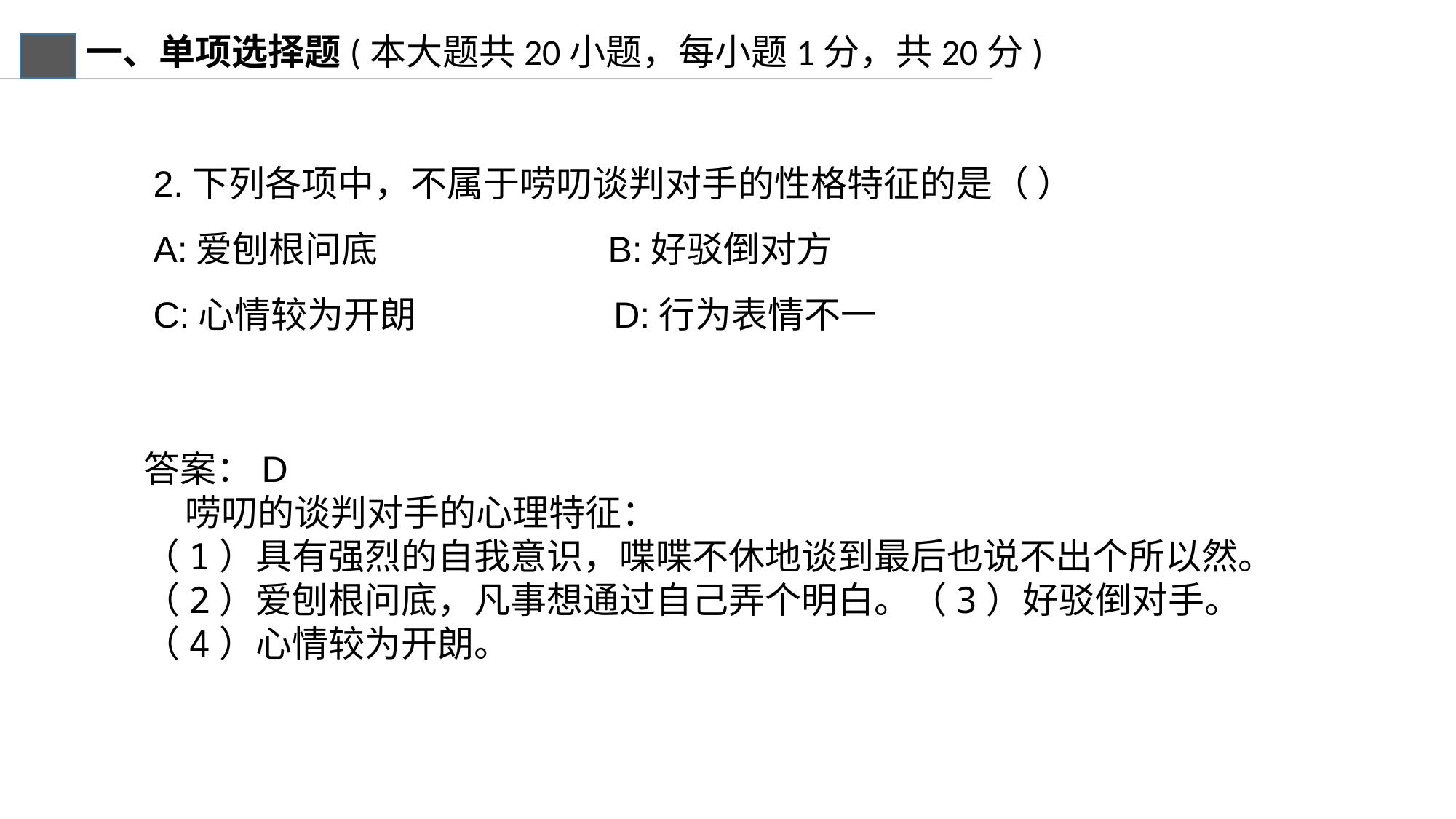

一、单项选择题(本大题共20小题，每小题1分，共20分)

2.下列各项中，不属于唠叨谈判对手的性格特征的是（ ）
A:爱刨根问底                           B:好驳倒对方
C:心情较为开朗                       D:行为表情不一
答案：D
    唠叨的谈判对手的心理特征：
（1）具有强烈的自我意识，喋喋不休地谈到最后也说不出个所以然。
（2）爱刨根问底，凡事想通过自己弄个明白。（3）好驳倒对手。
（4）心情较为开朗。